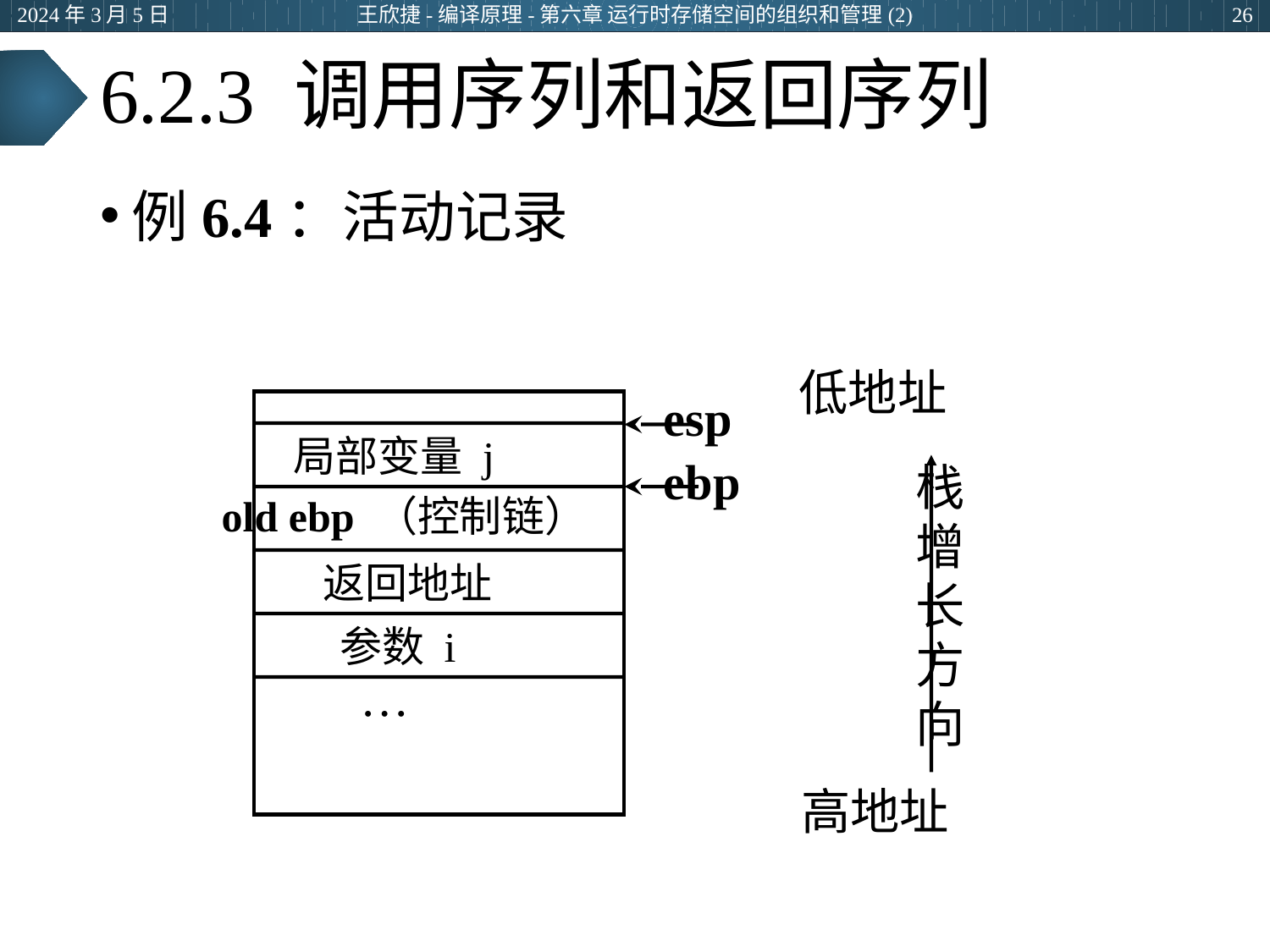

王欣捷-编译原理-第六章 运行时存储空间的组织和管理(2)
2024年3月5日
26
# 6.2.3 调用序列和返回序列
例6.4：活动记录
低地址
esp

局部变量 j

ebp
栈
增
长
方
向

old ebp （控制链）

返回地址
参数 i
…
高地址